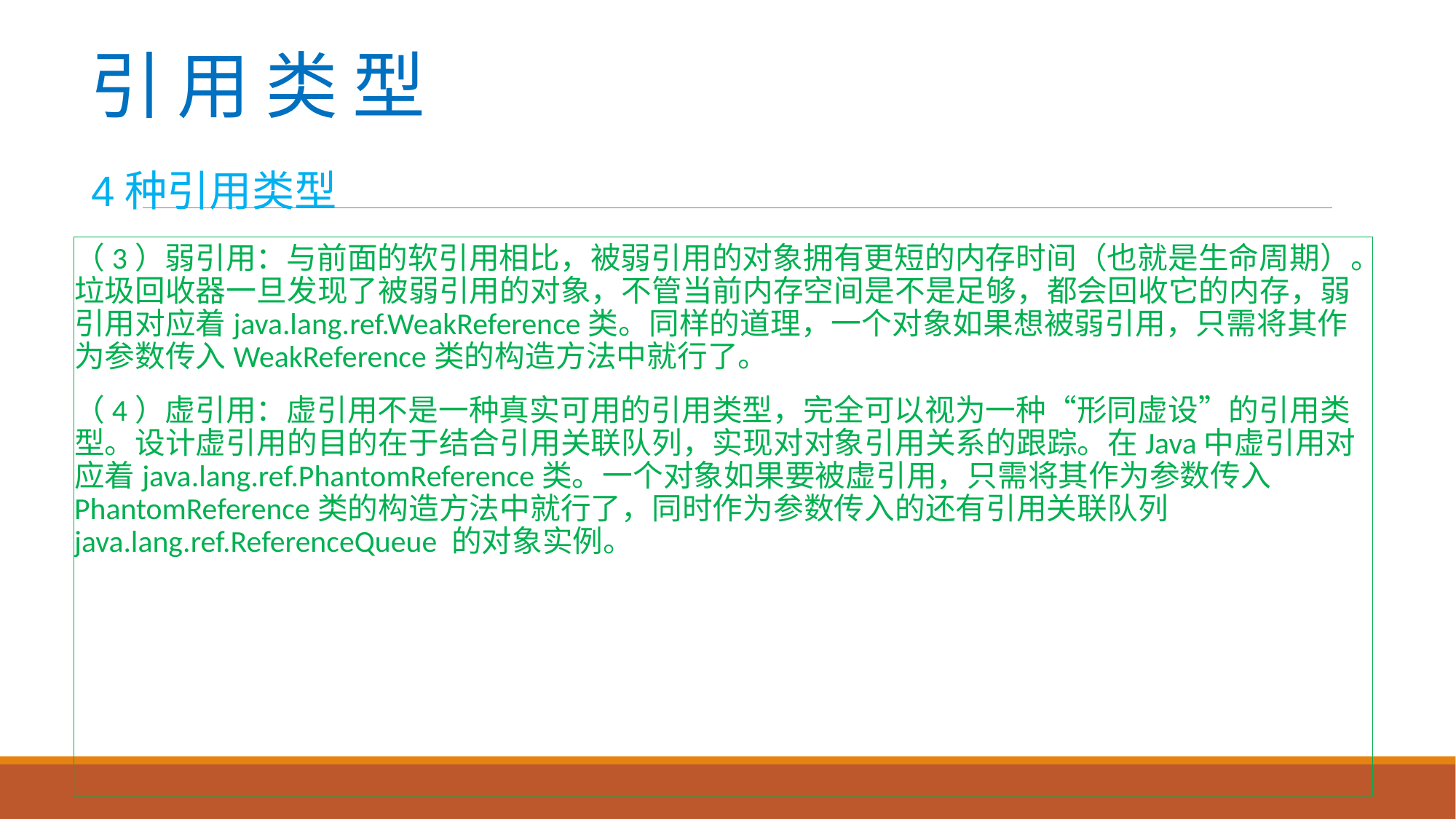

# 引 用 类 型
4种引用类型
（3）弱引用：与前面的软引用相比，被弱引用的对象拥有更短的内存时间（也就是生命周期）。垃圾回收器一旦发现了被弱引用的对象，不管当前内存空间是不是足够，都会回收它的内存，弱引用对应着java.lang.ref.WeakReference类。同样的道理，一个对象如果想被弱引用，只需将其作为参数传入WeakReference类的构造方法中就行了。
（4）虚引用：虚引用不是一种真实可用的引用类型，完全可以视为一种“形同虚设”的引用类型。设计虚引用的目的在于结合引用关联队列，实现对对象引用关系的跟踪。在Java中虚引用对应着java.lang.ref.PhantomReference类。一个对象如果要被虚引用，只需将其作为参数传入PhantomReference类的构造方法中就行了，同时作为参数传入的还有引用关联队列java.lang.ref.ReferenceQueue 的对象实例。